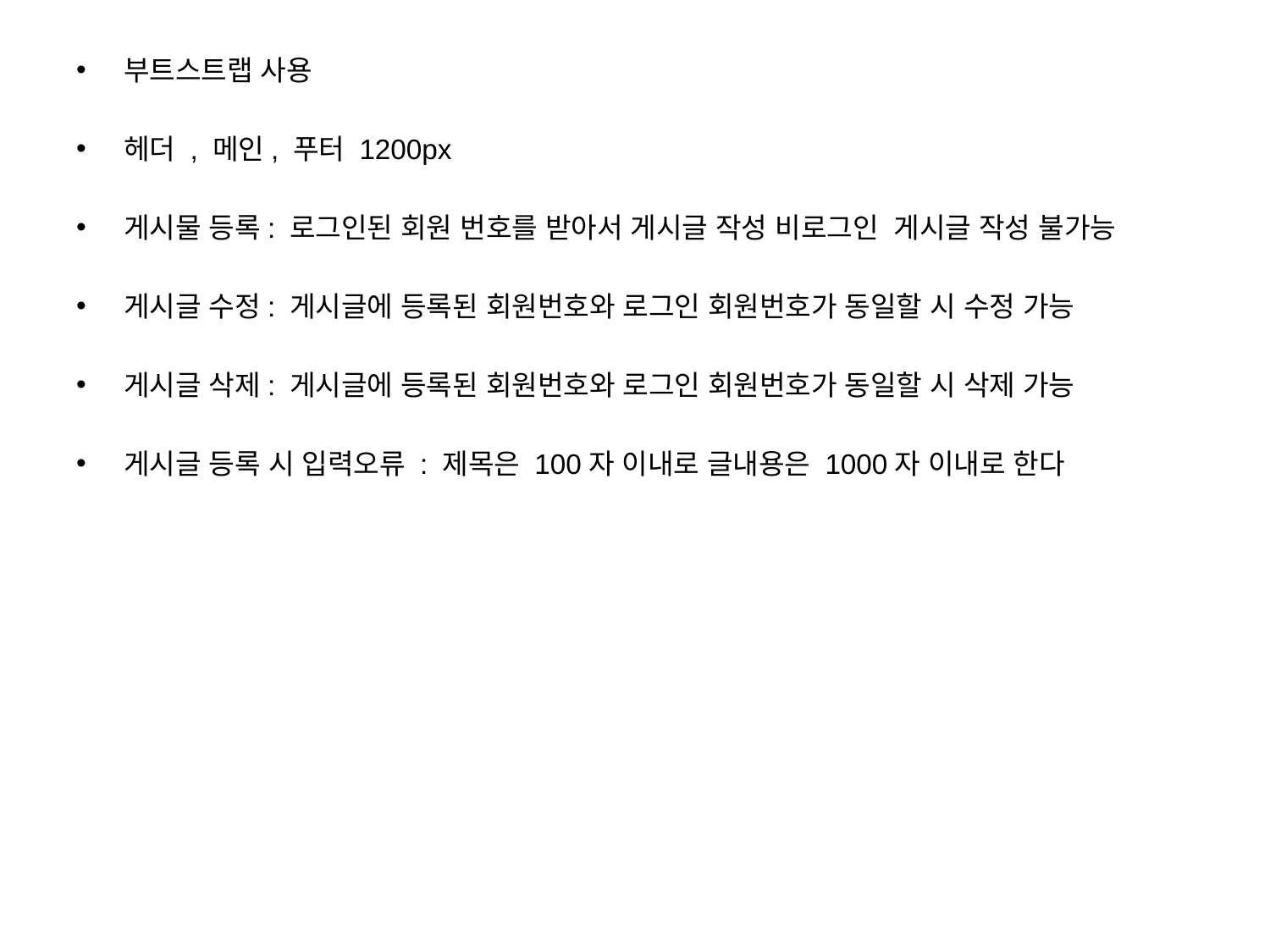

부트스트랩 사용

헤더 , 메인, 푸터 1200px

게시물 등록: 로그인된 회원 번호를 받아서 게시글 작성 비로그인  게시글 작성 불가능

게시글 수정: 게시글에 등록된 회원번호와 로그인 회원번호가 동일할 시 수정 가능

게시글 삭제: 게시글에 등록된 회원번호와 로그인 회원번호가 동일할 시 삭제 가능

게시글 등록 시 입력오류 : 제목은 100자 이내로 글내용은 1000자 이내로 한다